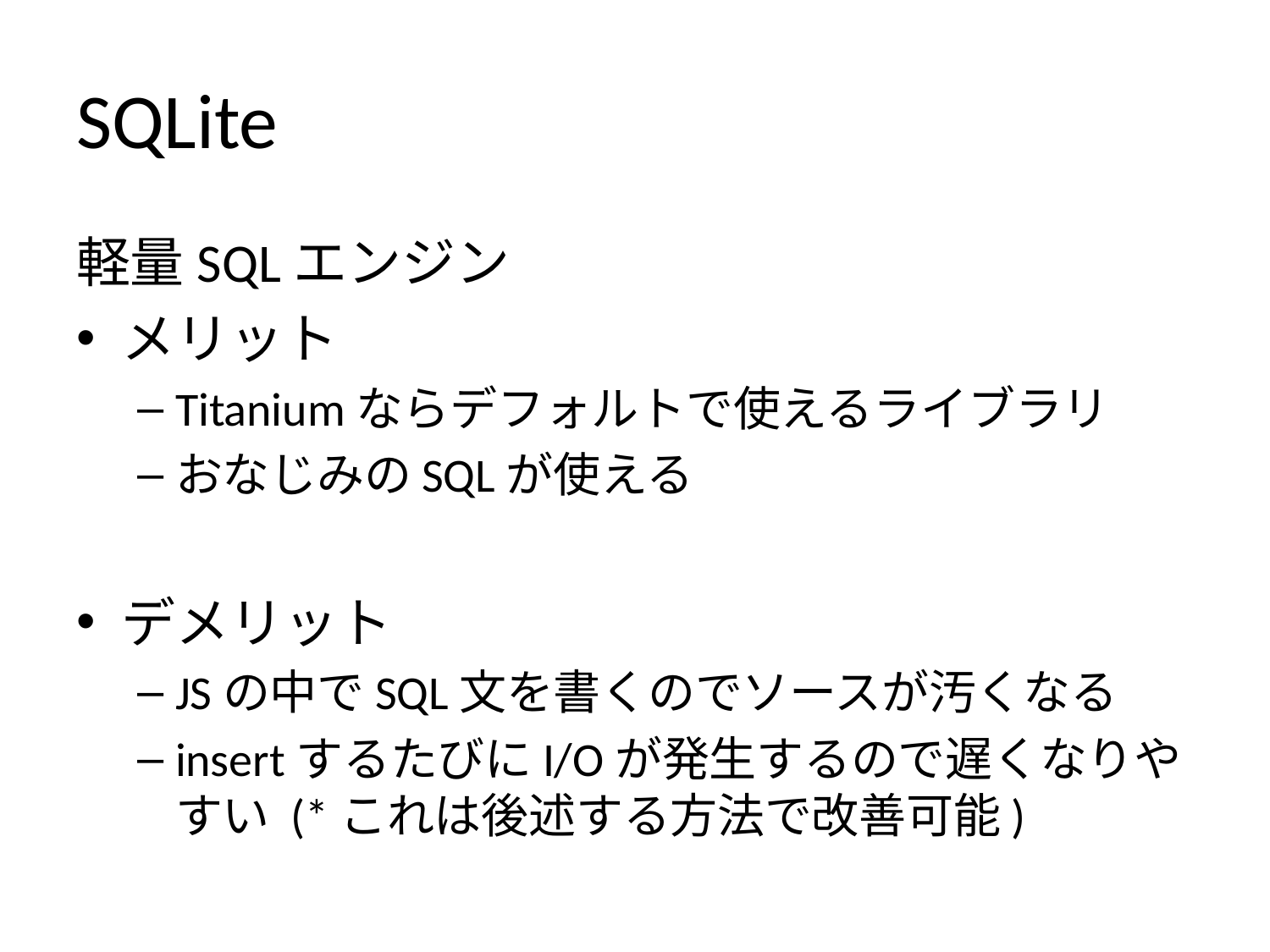

# SQLite
軽量SQLエンジン
メリット
Titaniumならデフォルトで使えるライブラリ
おなじみのSQLが使える

デメリット
JSの中でSQL文を書くのでソースが汚くなる
insertするたびにI/Oが発生するので遅くなりやすい (*これは後述する方法で改善可能)